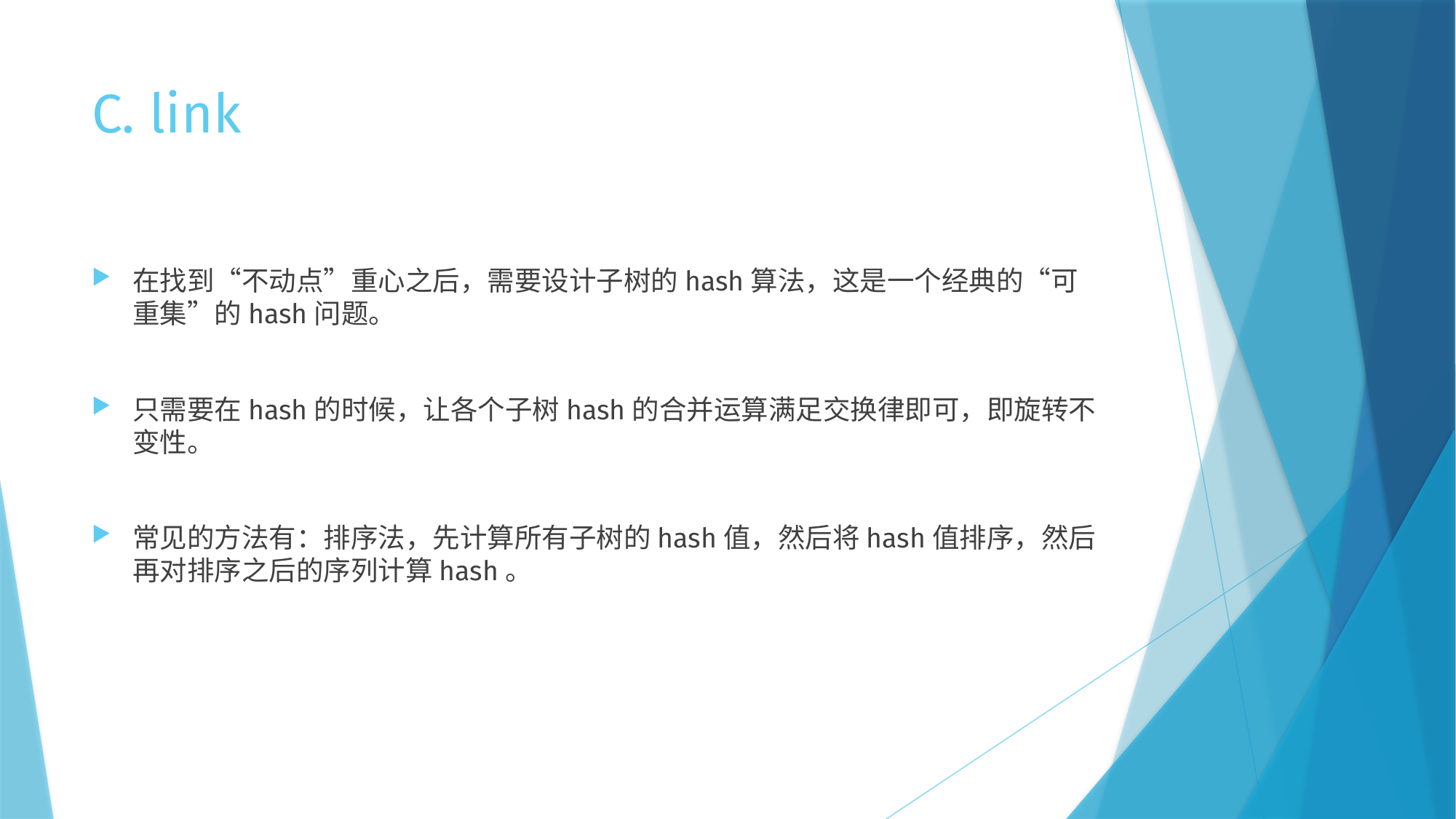

# C. link
在找到“不动点”重心之后，需要设计子树的hash算法，这是一个经典的“可重集”的hash问题。

只需要在hash的时候，让各个子树hash的合并运算满足交换律即可，即旋转不变性。

常见的方法有：排序法，先计算所有子树的hash值，然后将hash值排序，然后再对排序之后的序列计算hash。